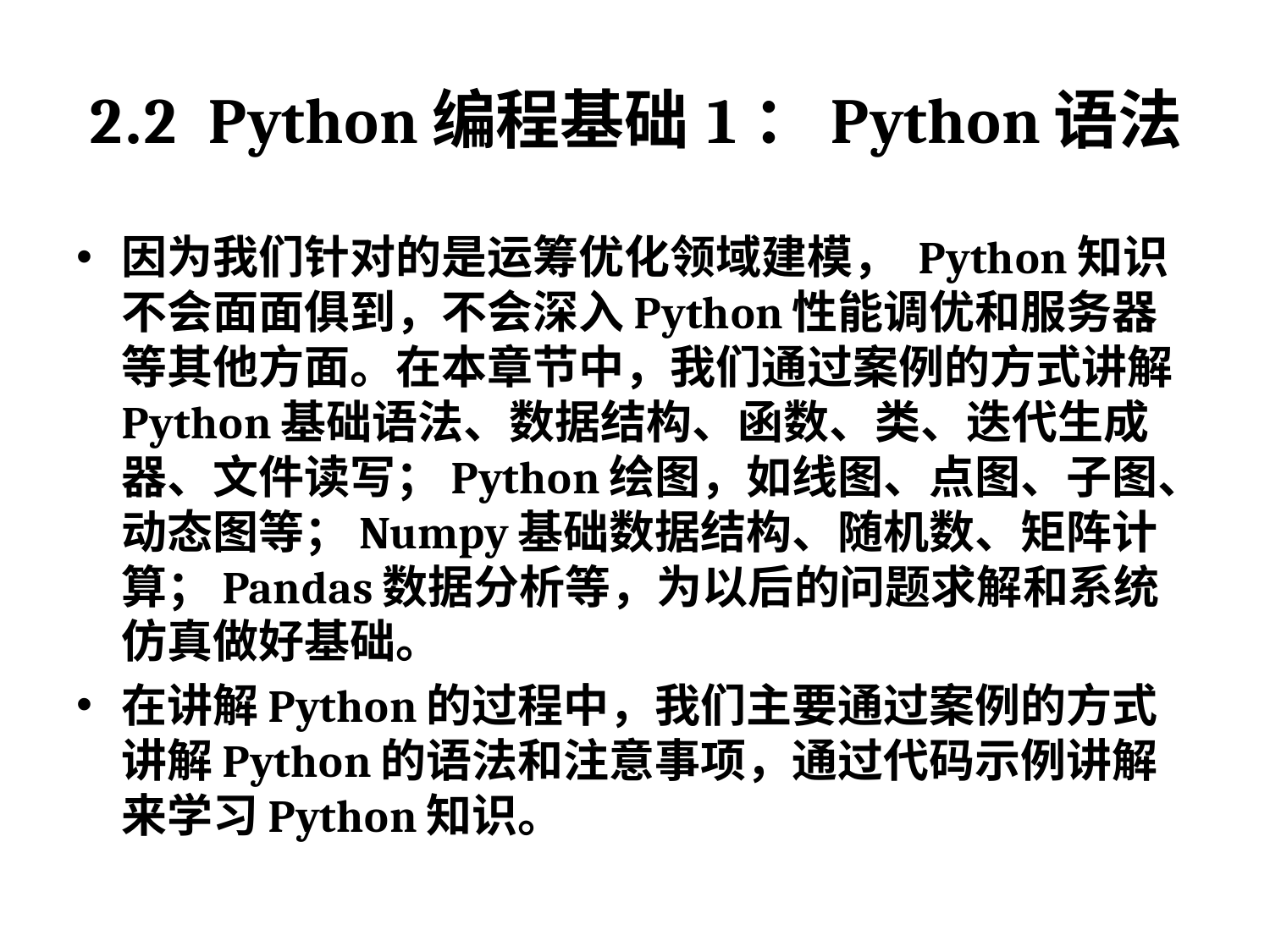

# 2.2  Python编程基础1：Python语法
因为我们针对的是运筹优化领域建模， Python知识不会面面俱到，不会深入Python性能调优和服务器等其他方面。在本章节中，我们通过案例的方式讲解Python基础语法、数据结构、函数、类、迭代生成器、文件读写；Python绘图，如线图、点图、子图、动态图等；Numpy基础数据结构、随机数、矩阵计算；Pandas数据分析等，为以后的问题求解和系统仿真做好基础。
在讲解Python的过程中，我们主要通过案例的方式讲解Python的语法和注意事项，通过代码示例讲解来学习Python知识。